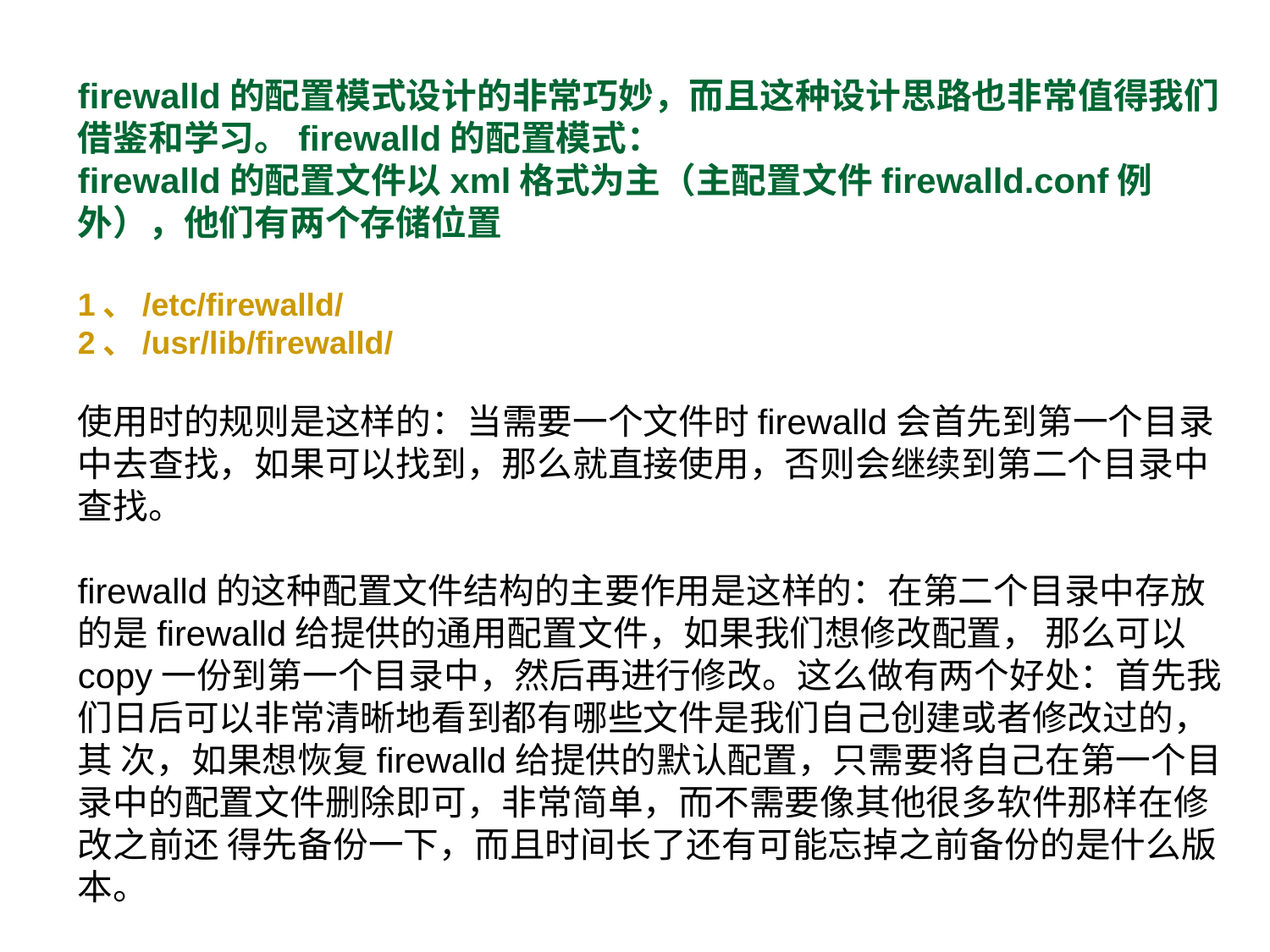

firewalld的配置模式设计的非常巧妙，而且这种设计思路也非常值得我们借鉴和学习。firewalld的配置模式：
firewalld的配置文件以xml格式为主（主配置文件firewalld.conf例外），他们有两个存储位置

1、/etc/firewalld/
2、/usr/lib/firewalld/

使用时的规则是这样的：当需要一个文件时firewalld会首先到第一个目录中去查找，如果可以找到，那么就直接使用，否则会继续到第二个目录中查找。

firewalld的这种配置文件结构的主要作用是这样的：在第二个目录中存放的是firewalld给提供的通用配置文件，如果我们想修改配置， 那么可以copy一份到第一个目录中，然后再进行修改。这么做有两个好处：首先我们日后可以非常清晰地看到都有哪些文件是我们自己创建或者修改过的，其 次，如果想恢复firewalld给提供的默认配置，只需要将自己在第一个目录中的配置文件删除即可，非常简单，而不需要像其他很多软件那样在修改之前还 得先备份一下，而且时间长了还有可能忘掉之前备份的是什么版本。